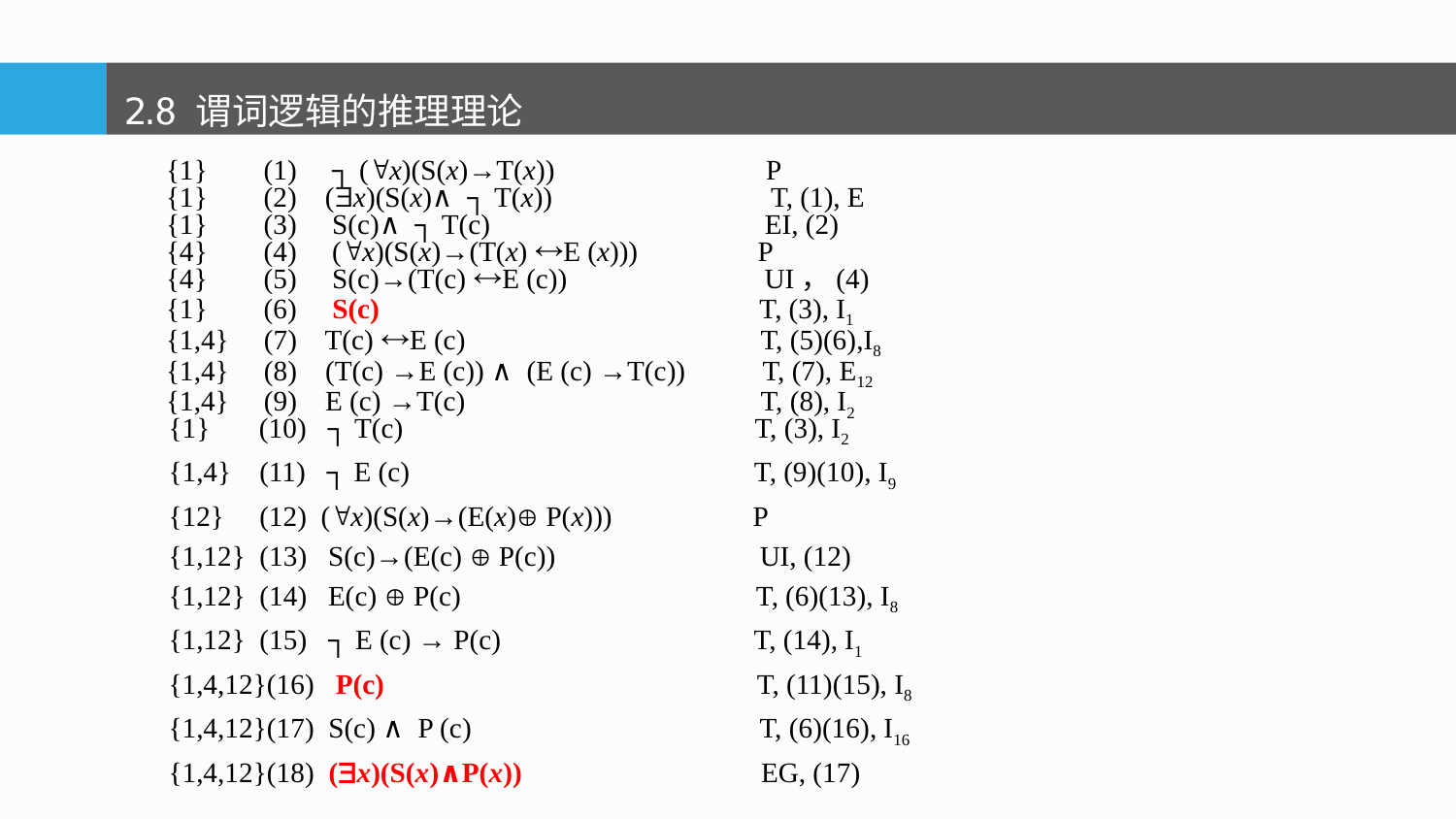

2.8 谓词逻辑的推理理论

{1}        (1)     ┐ (∀x)(S(x)→T(x))                              P
{1}        (2)    (∃x)(S(x)∧ ┐ T(x))                               T, (1), E
{1}        (3)     S(c)∧ ┐ T(c)                                       EI, (2)
{4}        (4)     (∀x)(S(x)→(T(x) ↔E (x)))                 P
{4}        (5)     S(c)→(T(c) ↔E (c))                            UI，(4)
{1}        (6)     S(c)                                                      T, (3), I1
{1,4}     (7)    T(c) ↔E (c)                                          T, (5)(6),I8
{1,4}     (8)    (T(c) →E (c)) ∧ (E (c) →T(c))           T, (7), E12
{1,4}     (9)    E (c) →T(c)                                          T, (8), I2
{1}       (10)   ┐ T(c)                                                  T, (3), I2
{1,4}    (11)   ┐ E (c)                                                 T, (9)(10), I9
{12}     (12)  (∀x)(S(x)→(E(x)⊕ P(x)))                    P
{1,12}  (13)   S(c)→(E(c) ⊕ P(c))                             UI, (12)
{1,12}  (14)   E(c) ⊕ P(c)                                          T, (6)(13), I8
{1,12}  (15)   ┐ E (c) → P(c)                                    T, (14), I1
{1,4,12}(16)   P(c)                                                     T, (11)(15), I8
{1,4,12}(17)  S(c) ∧ P (c)                                         T, (6)(16), I16
{1,4,12}(18)  (∃x)(S(x)∧P(x))                                  EG, (17)